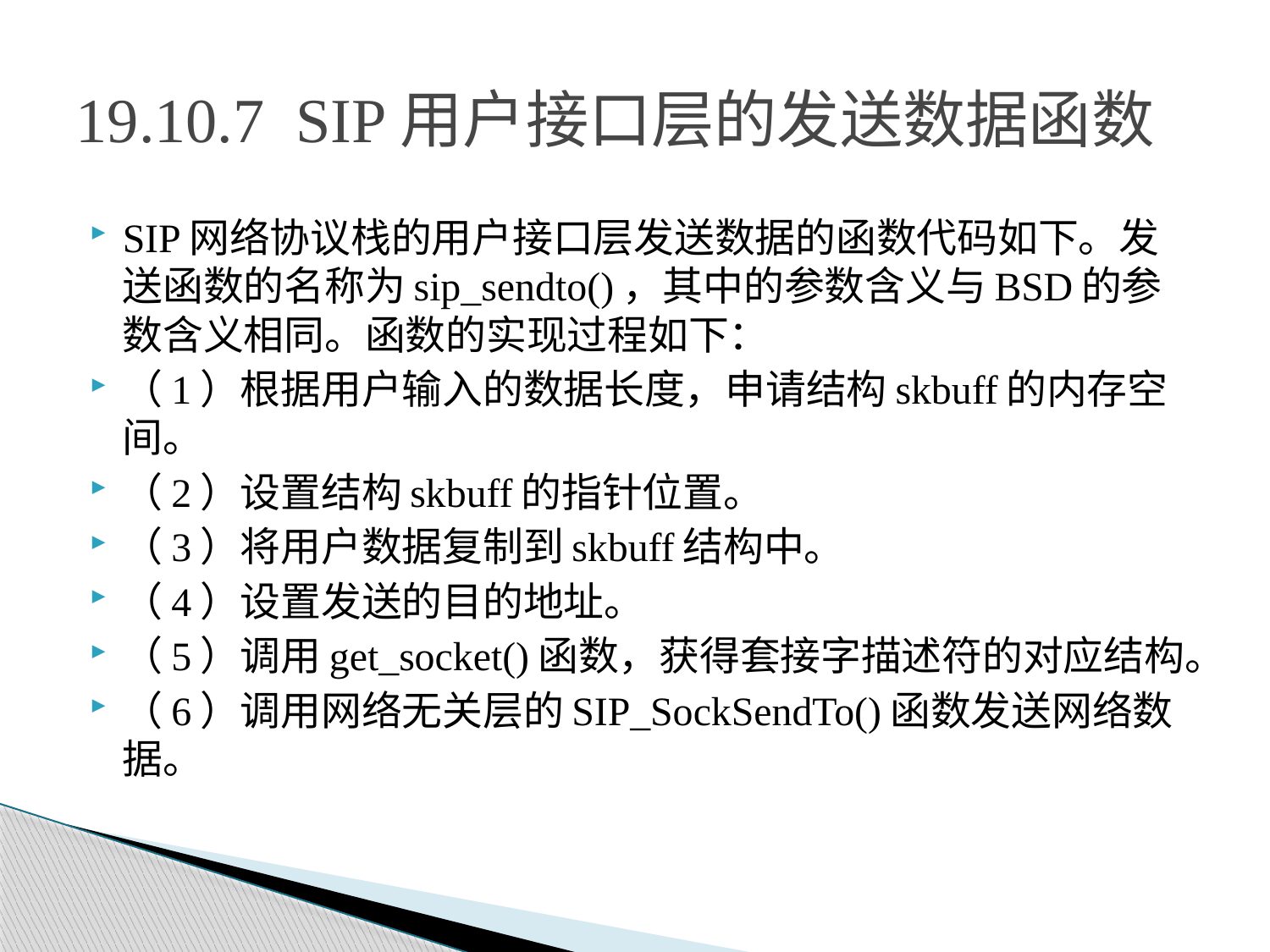

# 19.10.7  SIP用户接口层的发送数据函数
SIP网络协议栈的用户接口层发送数据的函数代码如下。发送函数的名称为sip_sendto()，其中的参数含义与BSD的参数含义相同。函数的实现过程如下：
（1）根据用户输入的数据长度，申请结构skbuff的内存空间。
（2）设置结构skbuff的指针位置。
（3）将用户数据复制到skbuff结构中。
（4）设置发送的目的地址。
（5）调用get_socket()函数，获得套接字描述符的对应结构。
（6）调用网络无关层的SIP_SockSendTo()函数发送网络数据。